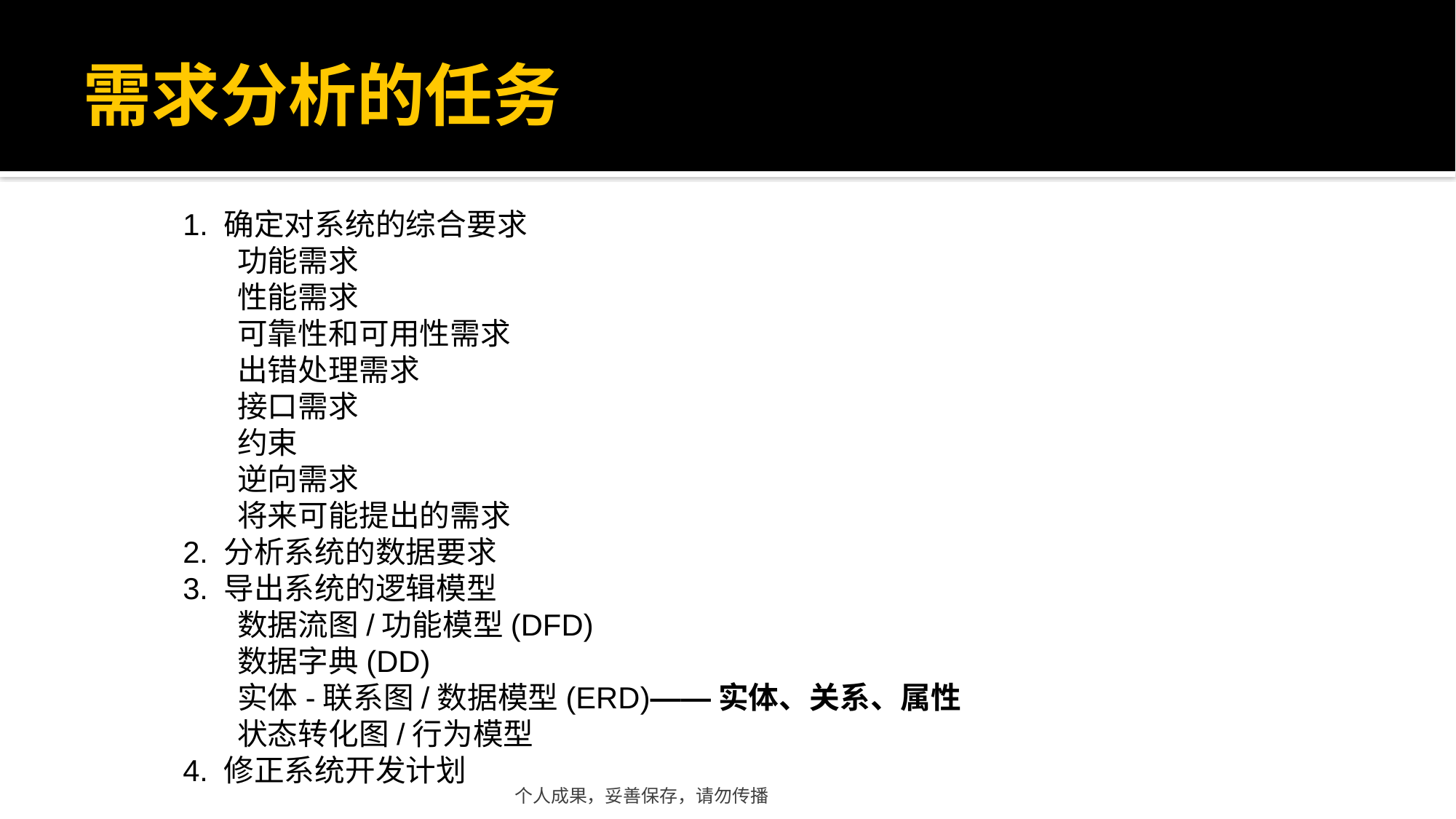

# 需求分析的任务
1. 确定对系统的综合要求
功能需求
性能需求
可靠性和可用性需求
出错处理需求
接口需求
约束
逆向需求
将来可能提出的需求
2. 分析系统的数据要求
3. 导出系统的逻辑模型
数据流图/功能模型(DFD)
数据字典(DD)
实体-联系图/数据模型(ERD)——实体、关系、属性
状态转化图/行为模型
4. 修正系统开发计划

               个人成果，妥善保存，请勿传播